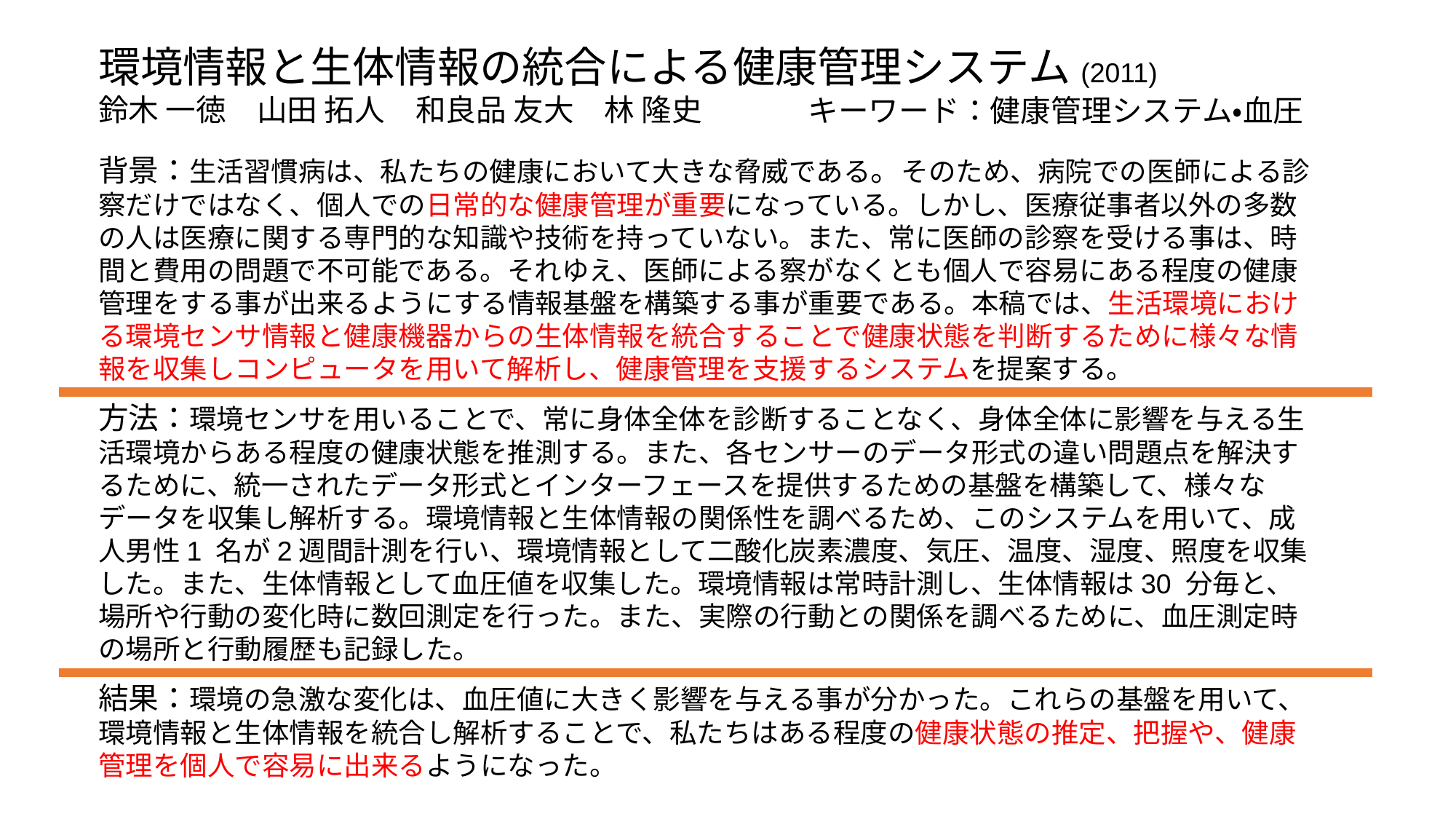

環境情報と生体情報の統合による健康管理システム(2011)
鈴木 一徳　山田 拓人　和良品 友大　林 隆史
キーワード：健康管理システム・血圧
背景：生活習慣病は、私たちの健康において大きな脅威である。そのため、病院での医師による診察だけではなく、個人での日常的な健康管理が重要になっている。しかし、医療従事者以外の多数の人は医療に関する専門的な知識や技術を持っていない。また、常に医師の診察を受ける事は、時間と費用の問題で不可能である。それゆえ、医師による察がなくとも個人で容易にある程度の健康管理をする事が出来るようにする情報基盤を構築する事が重要である。本稿では、生活環境における環境センサ情報と健康機器からの生体情報を統合することで健康状態を判断するために様々な情報を収集しコンピュータを用いて解析し、健康管理を支援するシステムを提案する。
方法：環境センサを用いることで、常に身体全体を診断することなく、身体全体に影響を与える生活環境からある程度の健康状態を推測する。また、各センサーのデータ形式の違い問題点を解決するために、統一されたデータ形式とインターフェースを提供するための基盤を構築して、様々なデータを収集し解析する。環境情報と生体情報の関係性を調べるため、このシステムを用いて、成人男性1 名が2週間計測を行い、環境情報として二酸化炭素濃度、気圧、温度、湿度、照度を収集した。また、生体情報として血圧値を収集した。環境情報は常時計測し、生体情報は30 分毎と、場所や行動の変化時に数回測定を行った。また、実際の行動との関係を調べるために、血圧測定時の場所と行動履歴も記録した。
結果：環境の急激な変化は、血圧値に大きく影響を与える事が分かった。これらの基盤を用いて、環境情報と生体情報を統合し解析することで、私たちはある程度の健康状態の推定、把握や、健康管理を個人で容易に出来るようになった。